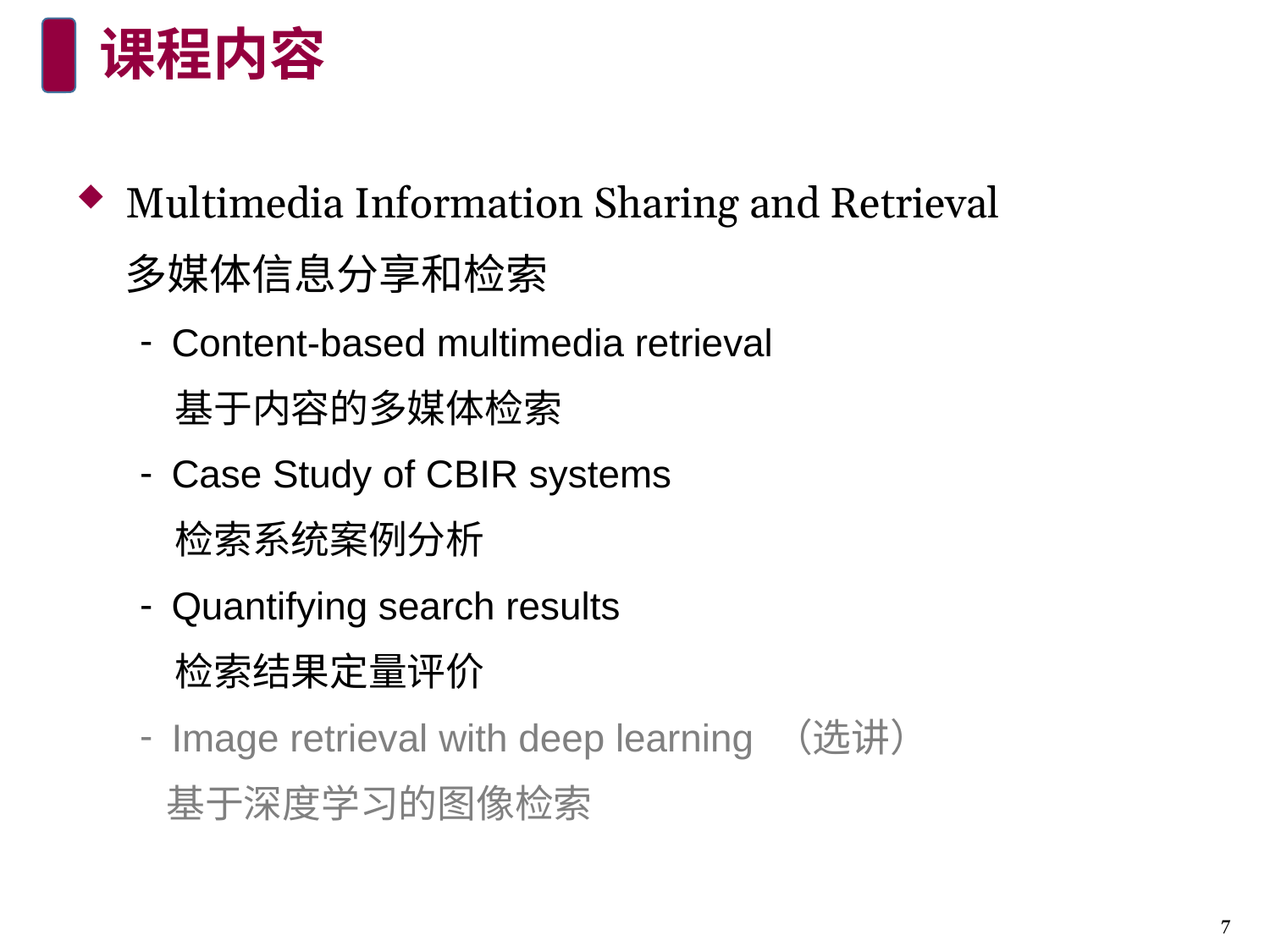

# 课程内容
Multimedia Information Sharing and Retrieval
    多媒体信息分享和检索
Content-based multimedia retrieval
   基于内容的多媒体检索
Case Study of CBIR systems
   检索系统案例分析
Quantifying search results
   检索结果定量评价
Image retrieval with deep learning （选讲）
  基于深度学习的图像检索

7